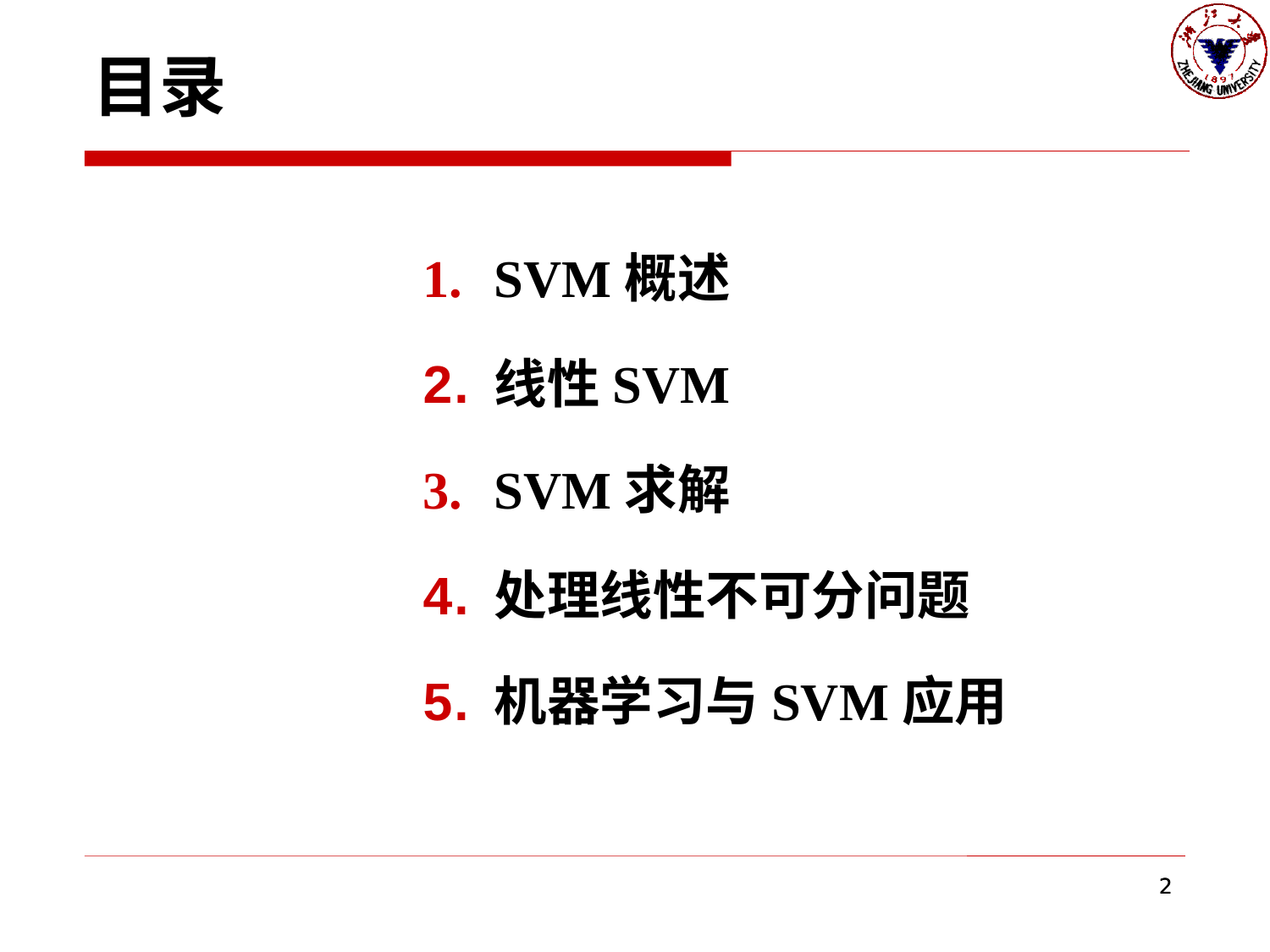

目录
SVM概述
线性SVM
SVM求解
处理线性不可分问题
机器学习与SVM应用

2
2